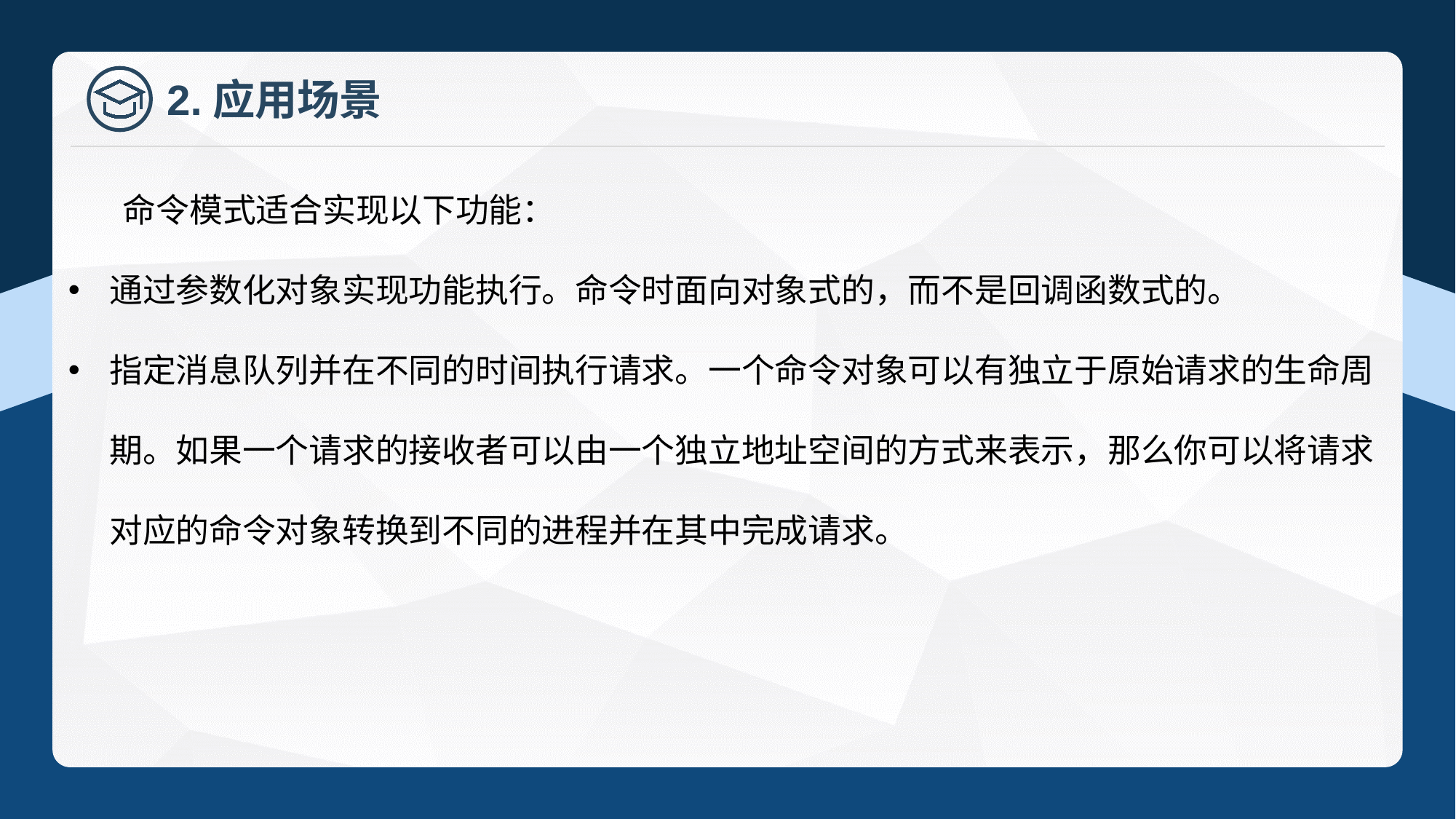

命令模式适合实现以下功能：
通过参数化对象实现功能执行。命令时面向对象式的，而不是回调函数式的。
指定消息队列并在不同的时间执行请求。一个命令对象可以有独立于原始请求的生命周期。如果一个请求的接收者可以由一个独立地址空间的方式来表示，那么你可以将请求对应的命令对象转换到不同的进程并在其中完成请求。

2.应用场景

子煜